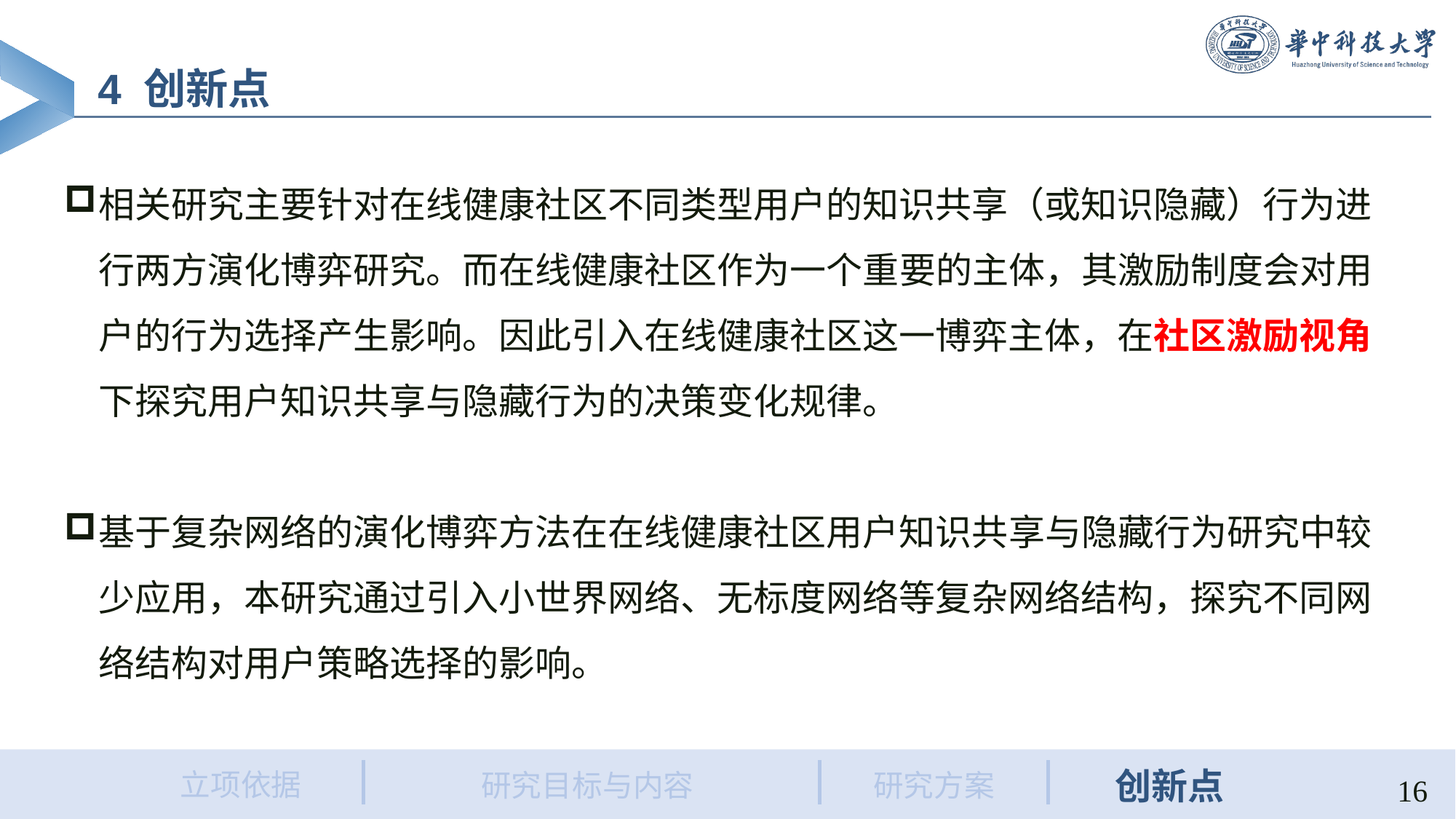

4 创新点
相关研究主要针对在线健康社区不同类型用户的知识共享（或知识隐藏）行为进行两方演化博弈研究。而在线健康社区作为一个重要的主体，其激励制度会对用户的行为选择产生影响。因此引入在线健康社区这一博弈主体，在社区激励视角下探究用户知识共享与隐藏行为的决策变化规律。

基于复杂网络的演化博弈方法在在线健康社区用户知识共享与隐藏行为研究中较少应用，本研究通过引入小世界网络、无标度网络等复杂网络结构，探究不同网络结构对用户策略选择的影响。

立项依据
研究目标与内容
研究方案
创新点
16